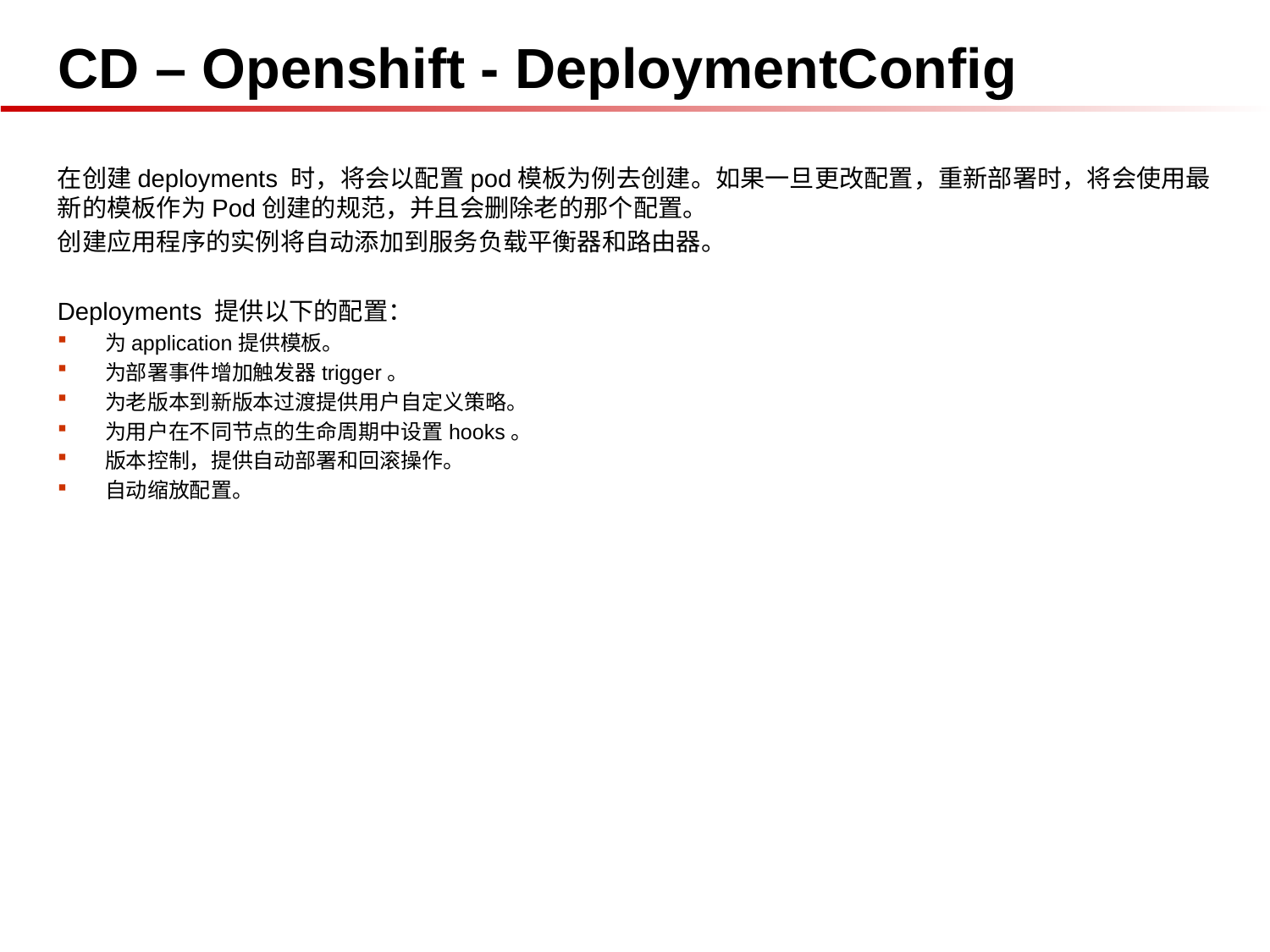

# CD – Openshift - DeploymentConfig
在创建deployments 时，将会以配置pod模板为例去创建。如果一旦更改配置，重新部署时，将会使用最新的模板作为Pod创建的规范，并且会删除老的那个配置。
创建应用程序的实例将自动添加到服务负载平衡器和路由器。

Deployments 提供以下的配置：
为application提供模板。
为部署事件增加触发器trigger。
为老版本到新版本过渡提供用户自定义策略。
为用户在不同节点的生命周期中设置hooks。
版本控制，提供自动部署和回滚操作。
自动缩放配置。